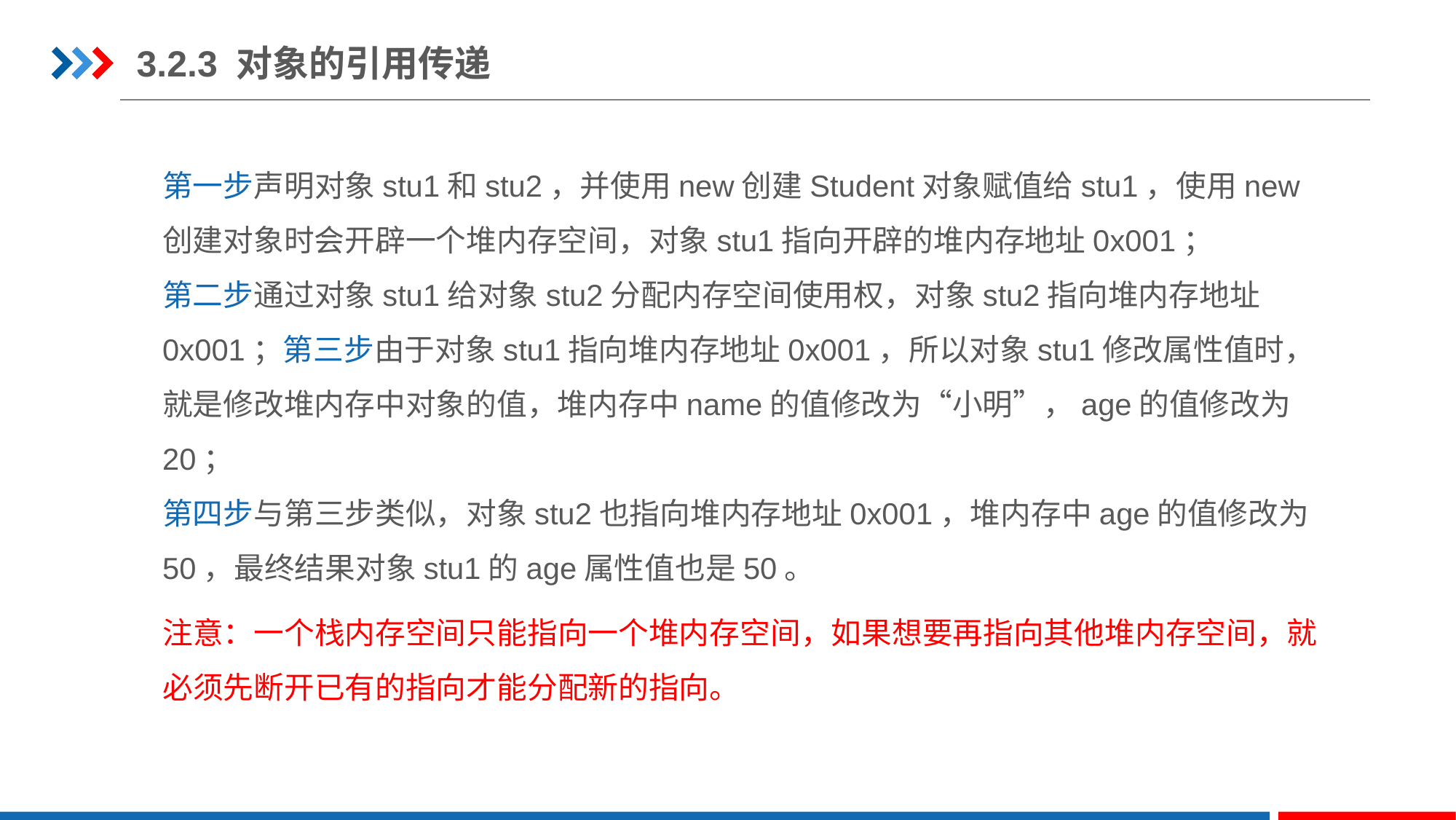

3.2.3 对象的引用传递
第一步声明对象stu1和stu2，并使用new创建Student对象赋值给stu1，使用new创建对象时会开辟一个堆内存空间，对象stu1指向开辟的堆内存地址0x001；
第二步通过对象stu1给对象stu2分配内存空间使用权，对象stu2指向堆内存地址0x001；第三步由于对象stu1指向堆内存地址0x001，所以对象stu1修改属性值时，就是修改堆内存中对象的值，堆内存中name的值修改为“小明”，age的值修改为20；
第四步与第三步类似，对象stu2也指向堆内存地址0x001，堆内存中age的值修改为50，最终结果对象stu1的age属性值也是50。
注意：一个栈内存空间只能指向一个堆内存空间，如果想要再指向其他堆内存空间，就必须先断开已有的指向才能分配新的指向。